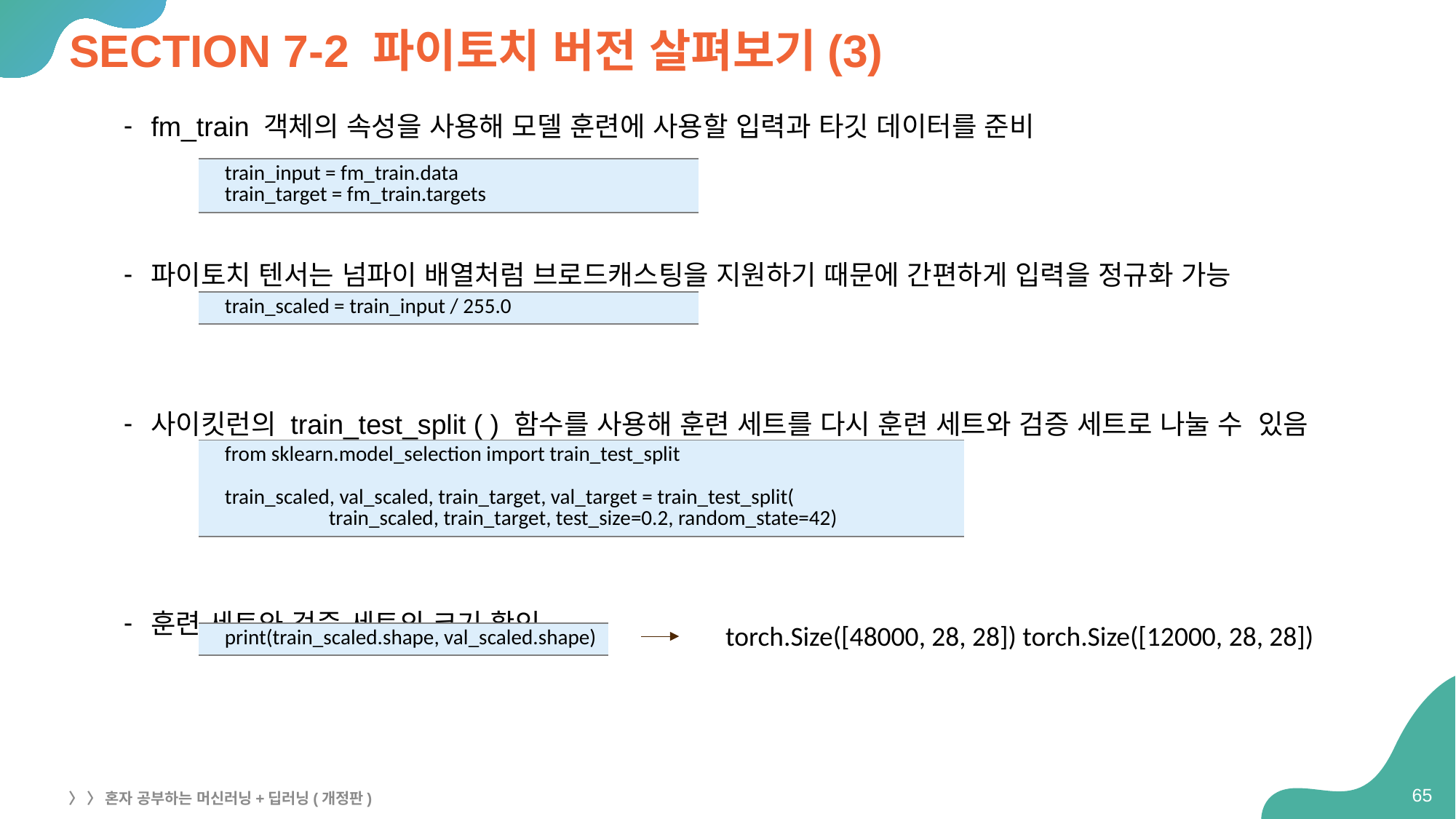

# SECTION 7-2 파이토치 버전 살펴보기(3)
fm_train 객체의 속성을 사용해 모델 훈련에 사용할 입력과 타깃 데이터를 준비

파이토치 텐서는 넘파이 배열처럼 브로드캐스팅을 지원하기 때문에 간편하게 입력을 정규화 가능

사이킷런의 train_test_split ( ) 함수를 사용해 훈련 세트를 다시 훈련 세트와 검증 세트로 나눌 수  있음

훈련 세트와 검증 세트의 크기 확인
| train\_input = fm\_train.data train\_target = fm\_train.targets |
| --- |
| train\_scaled = train\_input / 255.0 |
| --- |
| from sklearn.model\_selection import train\_test\_split train\_scaled, val\_scaled, train\_target, val\_target = train\_test\_split( train\_scaled, train\_target, test\_size=0.2, random\_state=42) |
| --- |
torch.Size([48000, 28, 28]) torch.Size([12000, 28, 28])
| print(train\_scaled.shape, val\_scaled.shape) |
| --- |
65
〉 〉 혼자 공부하는 머신러닝+딥러닝(개정판)